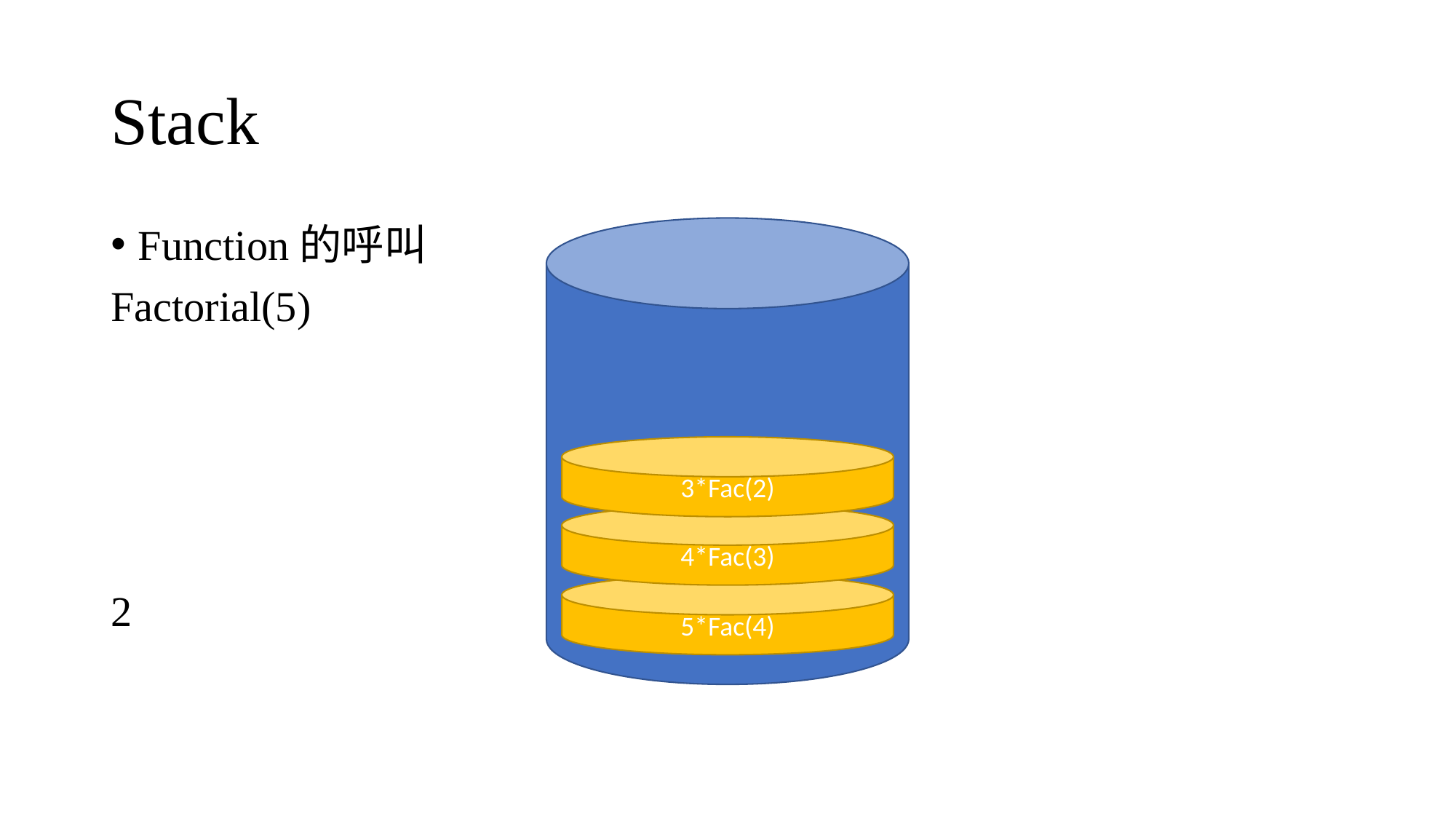

# Stack
Function的呼叫
Factorial(5)

2

3*Fac(2)
4*Fac(3)
5*Fac(4)